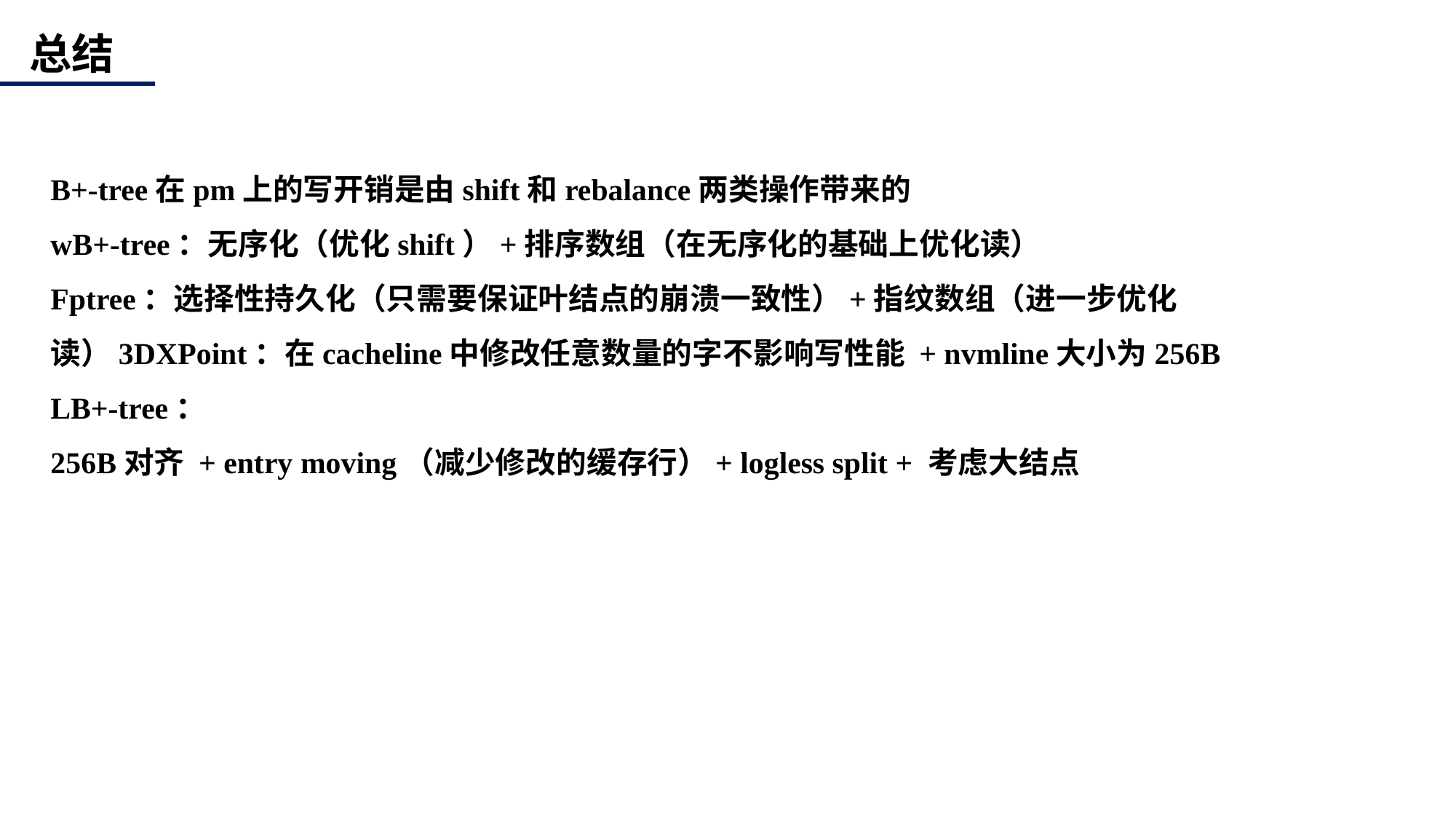

总结
B+-tree在pm上的写开销是由shift和rebalance两类操作带来的
wB+-tree：无序化（优化shift）+排序数组（在无序化的基础上优化读）
Fptree：选择性持久化（只需要保证叶结点的崩溃一致性）+指纹数组（进一步优化读）3DXPoint：在cacheline中修改任意数量的字不影响写性能 + nvmline大小为256B
LB+-tree：
256B对齐 + entry moving（减少修改的缓存行）+ logless split + 考虑大结点